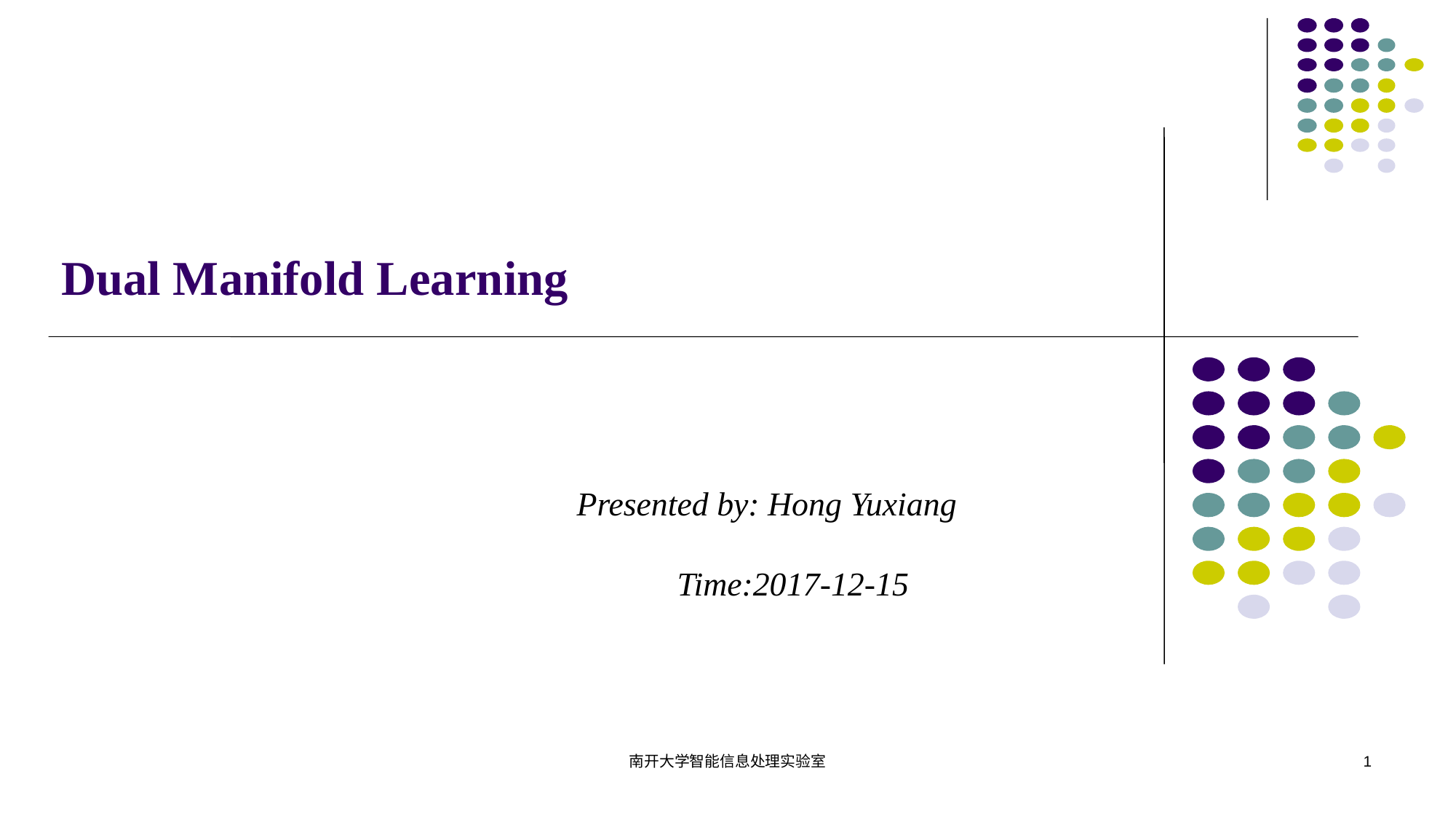

# Dual Manifold Learning
Presented by: Hong Yuxiang

 Time:2017-12-15
南开大学智能信息处理实验室
1